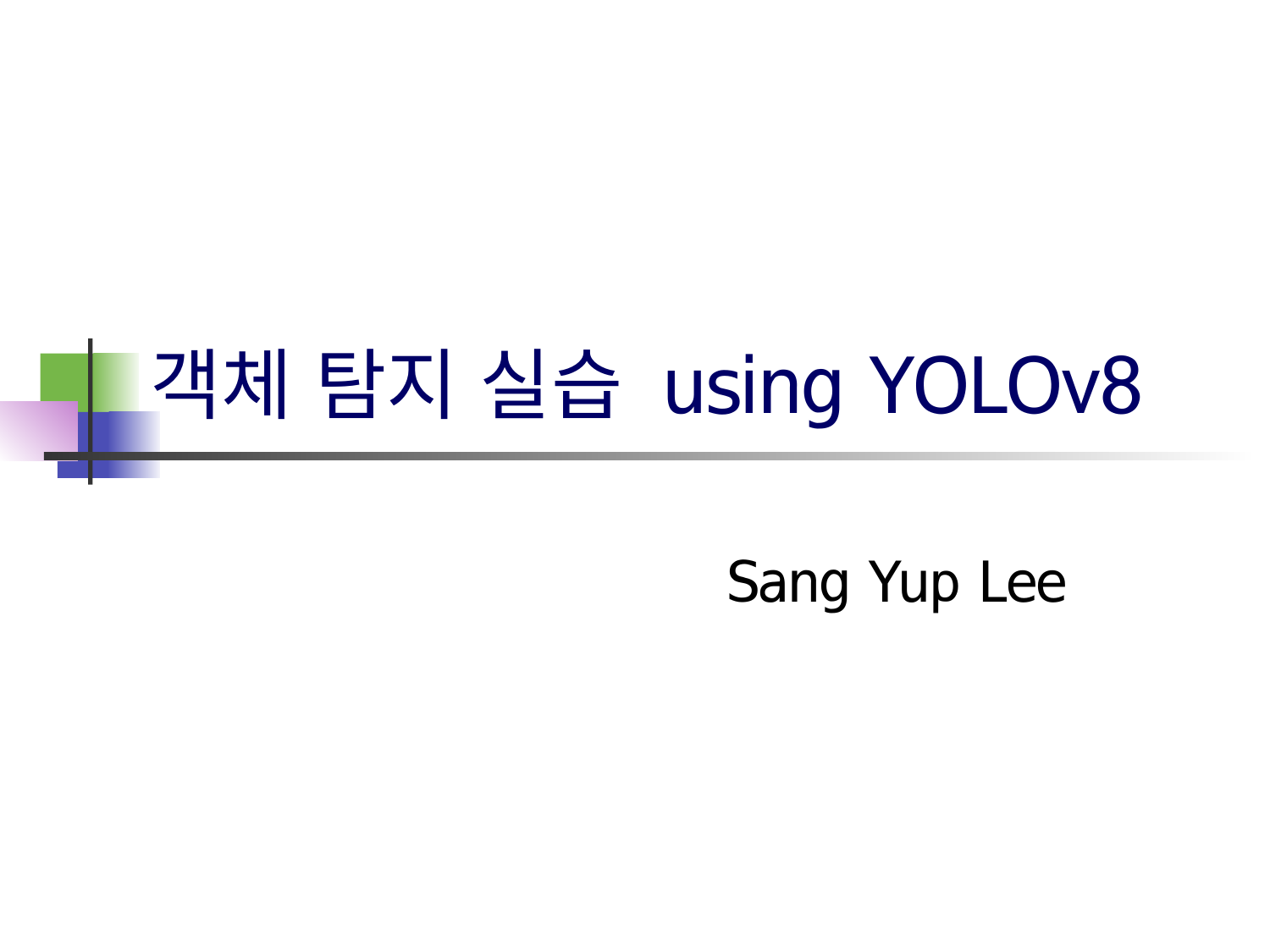

# 객체 탐지 실습 using YOLOv8
Sang Yup Lee